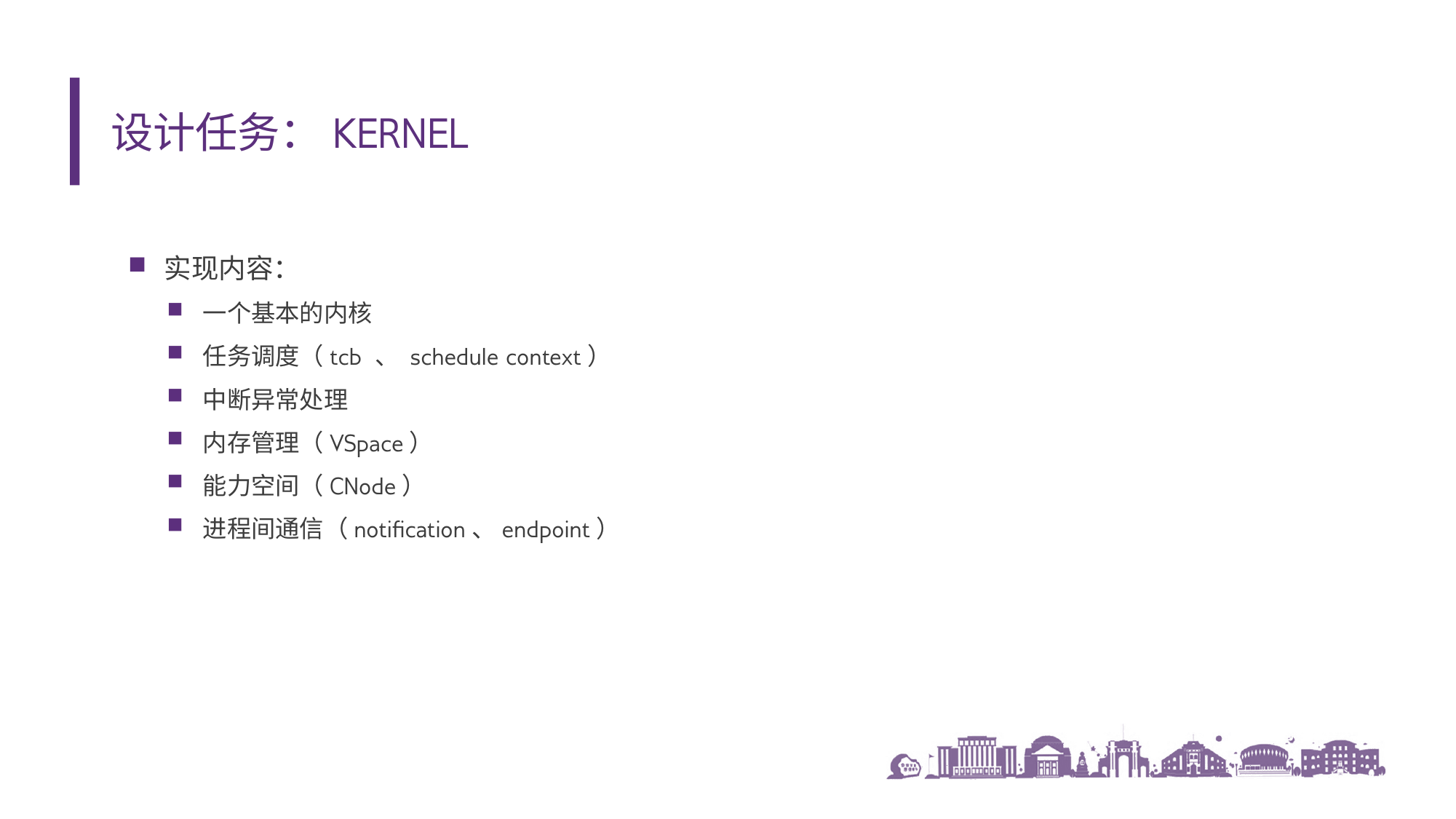

# 设计任务：kernel

实现内容：
一个基本的内核
任务调度（tcb 、 schedule context）
中断异常处理
内存管理（VSpace）
能力空间（CNode）
进程间通信（notification、endpoint）